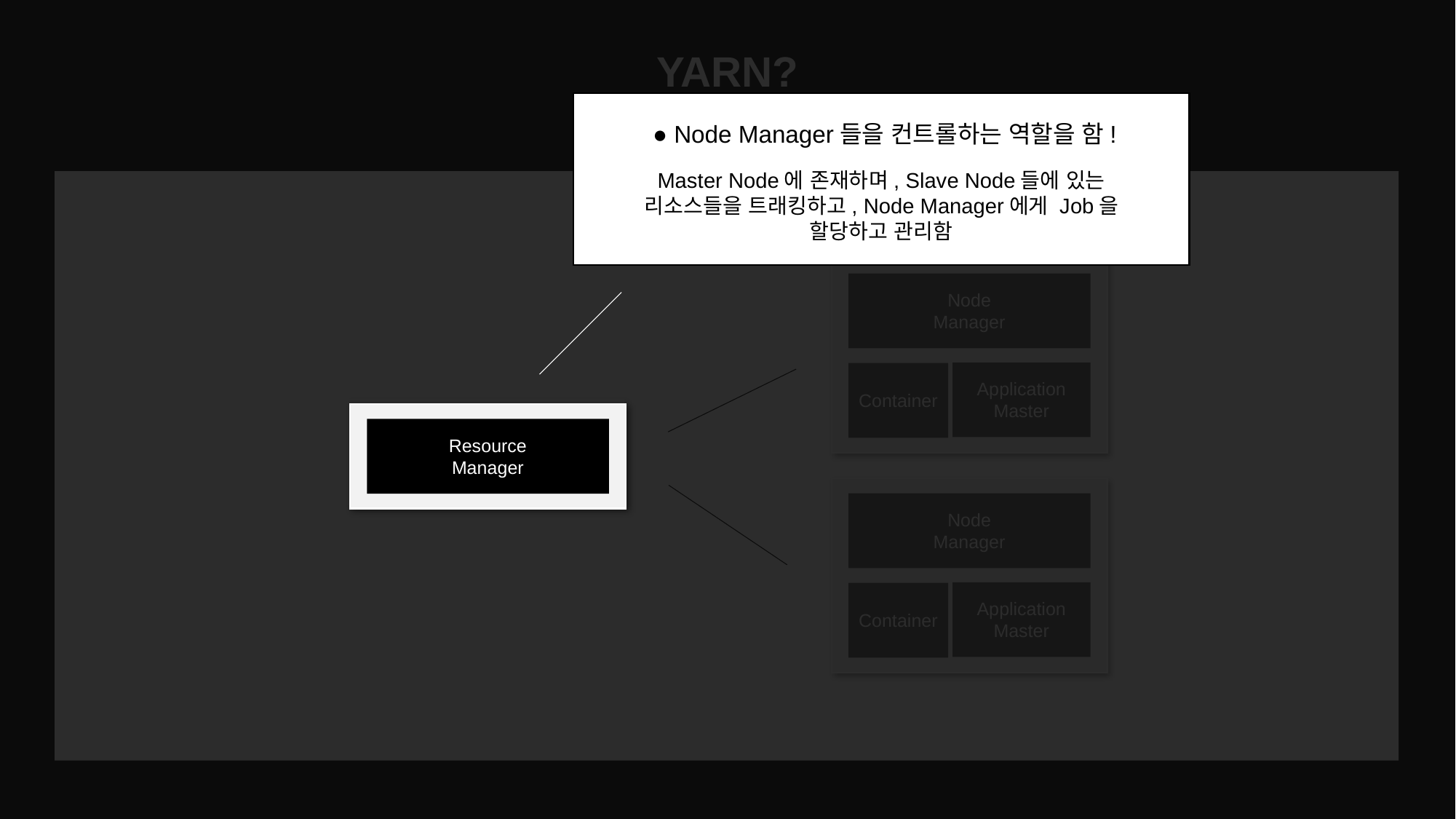

YARN?

- YARN의 구성도 -
● Node Manager들을 컨트롤하는 역할을 함!
Master Node에 존재하며, Slave Node들에 있는
리소스들을 트래킹하고, Node Manager에게 Job을
할당하고 관리함

Node
Manager

Application
Master
Container

Resource
Manager

Resource
Manager

Node
Manager

Application
Master
Container